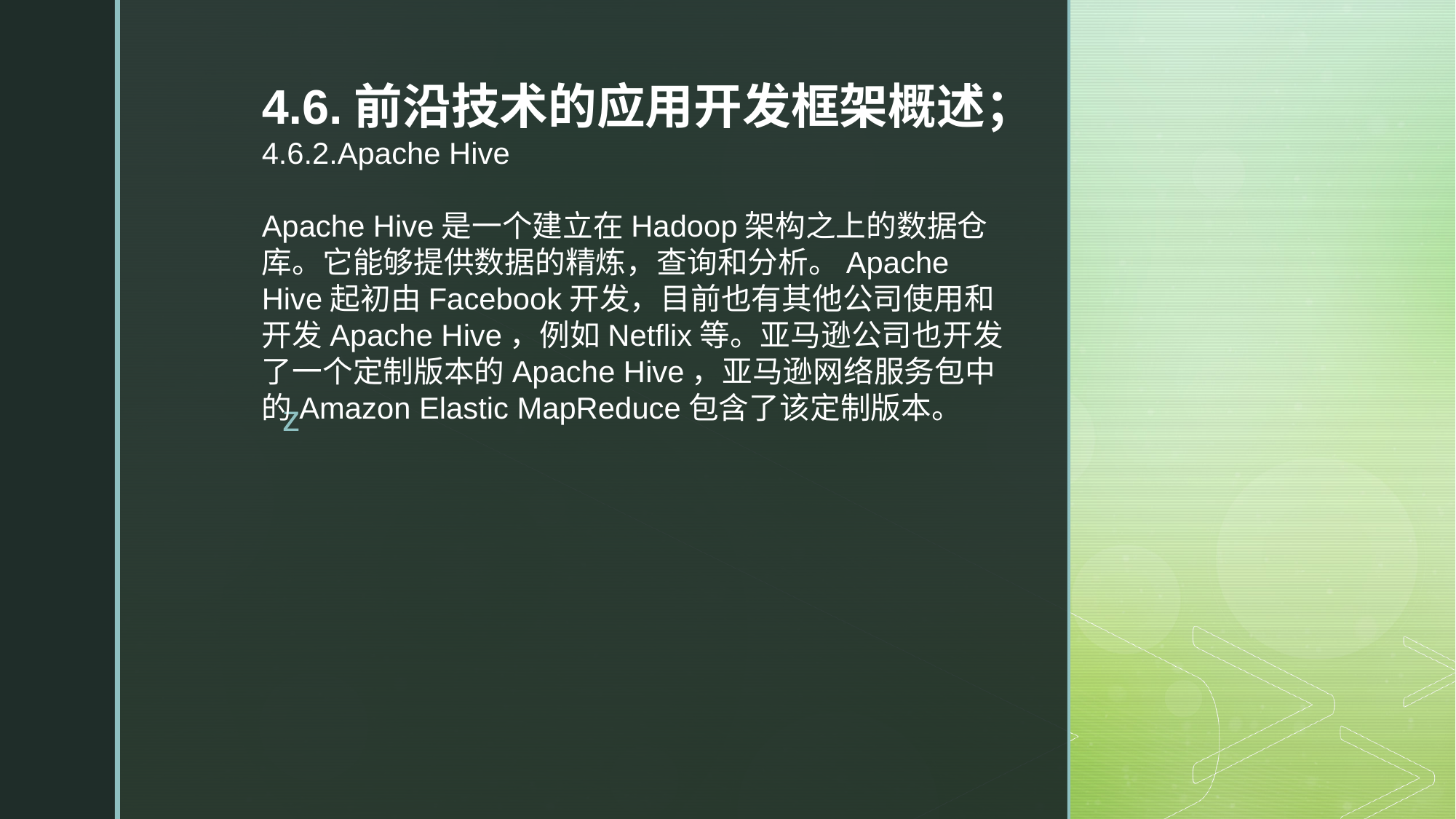

4.6.前沿技术的应用开发框架概述；
4.6.2.Apache Hive

Apache Hive是一个建立在Hadoop架构之上的数据仓库。它能够提供数据的精炼，查询和分析。Apache Hive起初由Facebook开发，目前也有其他公司使用和开发Apache Hive，例如Netflix等。亚马逊公司也开发了一个定制版本的Apache Hive，亚马逊网络服务包中的Amazon Elastic MapReduce包含了该定制版本。